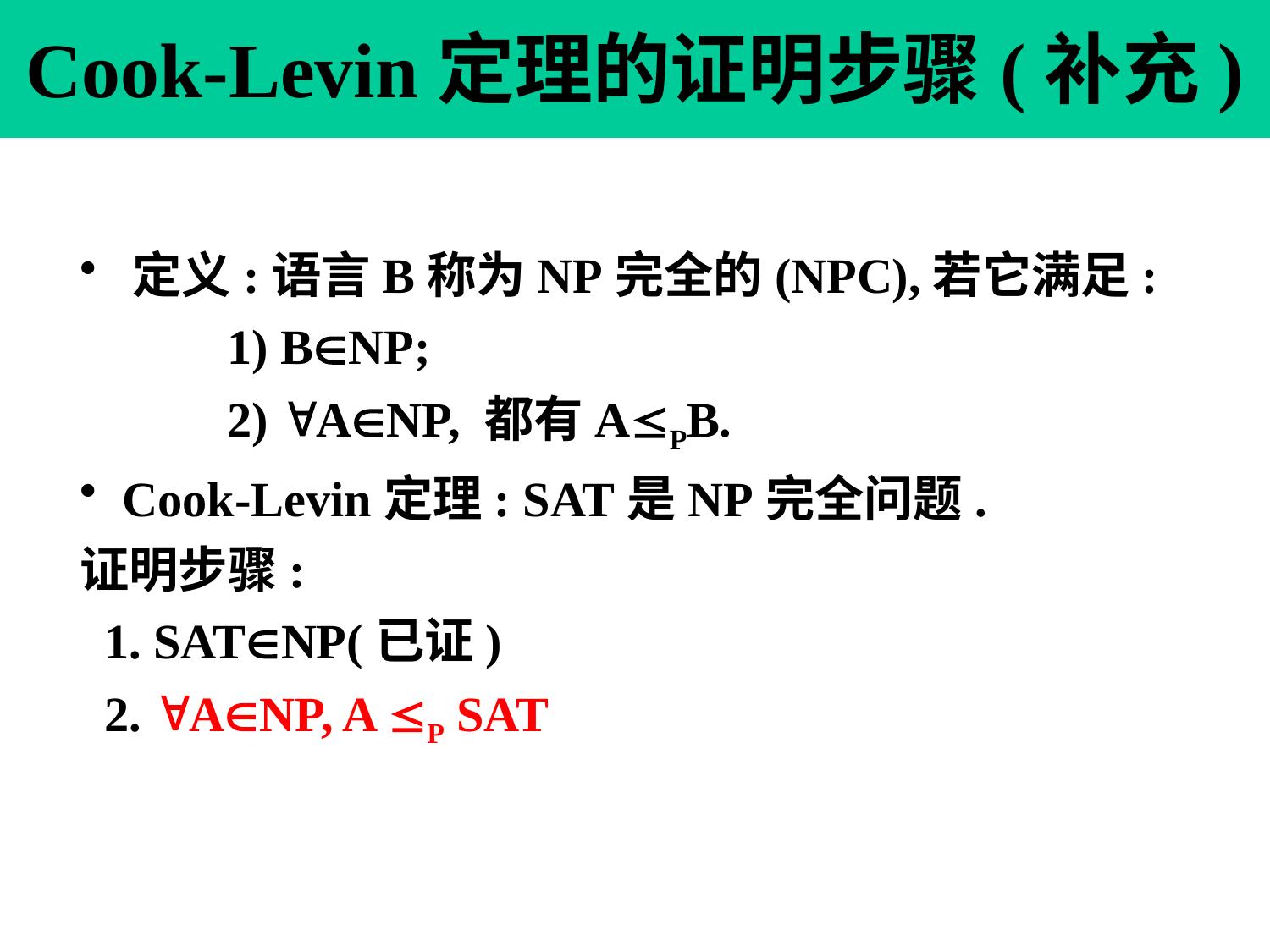

# Cook-Levin定理的证明步骤(补充)
 定义:语言B称为NP完全的(NPC),若它满足:
            1) B∈NP;
            2) ∀A∈NP, 都有A≤PB.
 Cook-Levin定理: SAT是NP完全问题.
证明步骤:
  1. SAT∈NP(已证)
  2. ∀A∈NP, A ≤P SAT